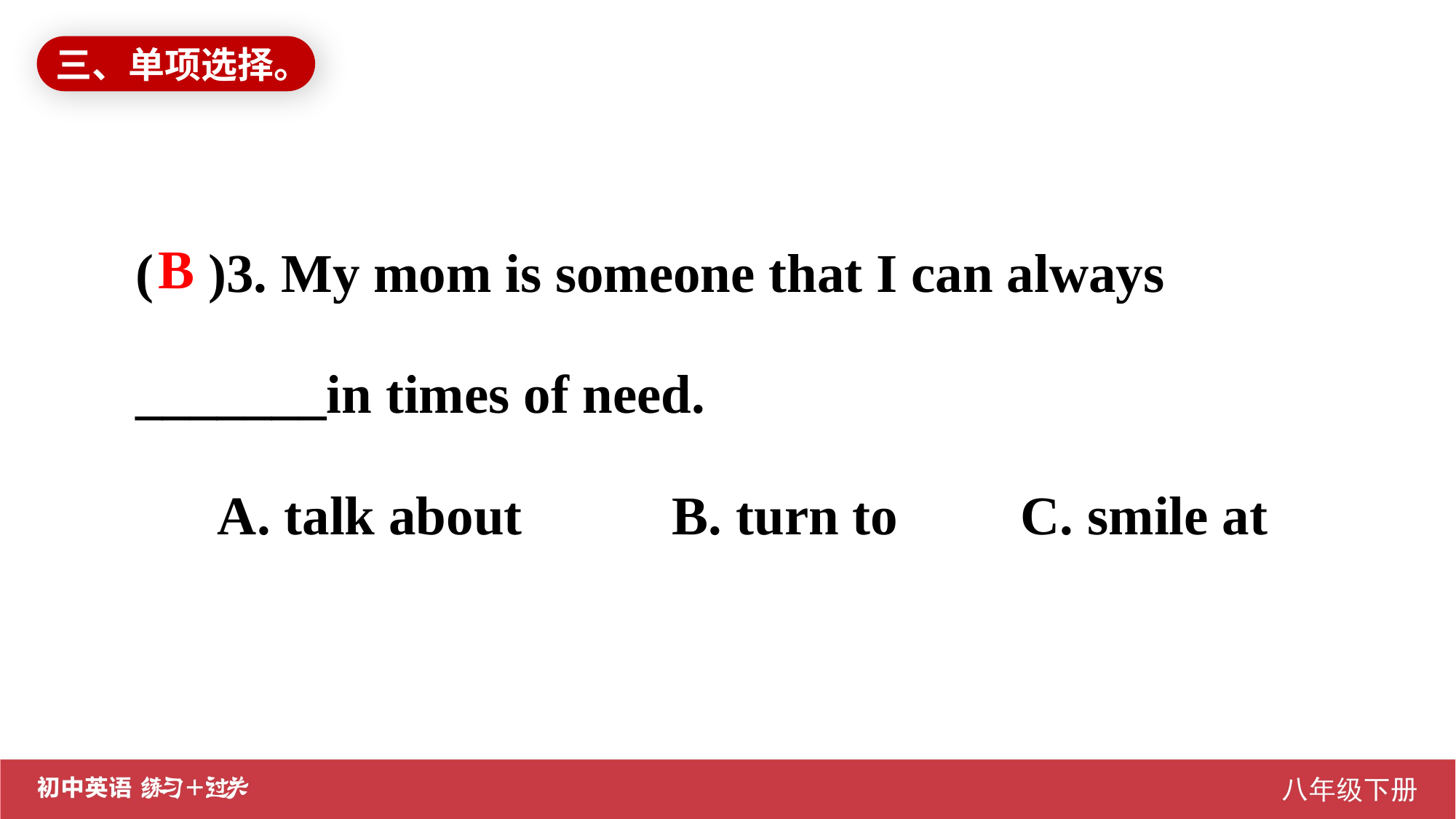

三、单项选择。
(    )3. My mom is someone that I can always _______in times of need.
      A. talk about           B. turn to         C. smile at
B